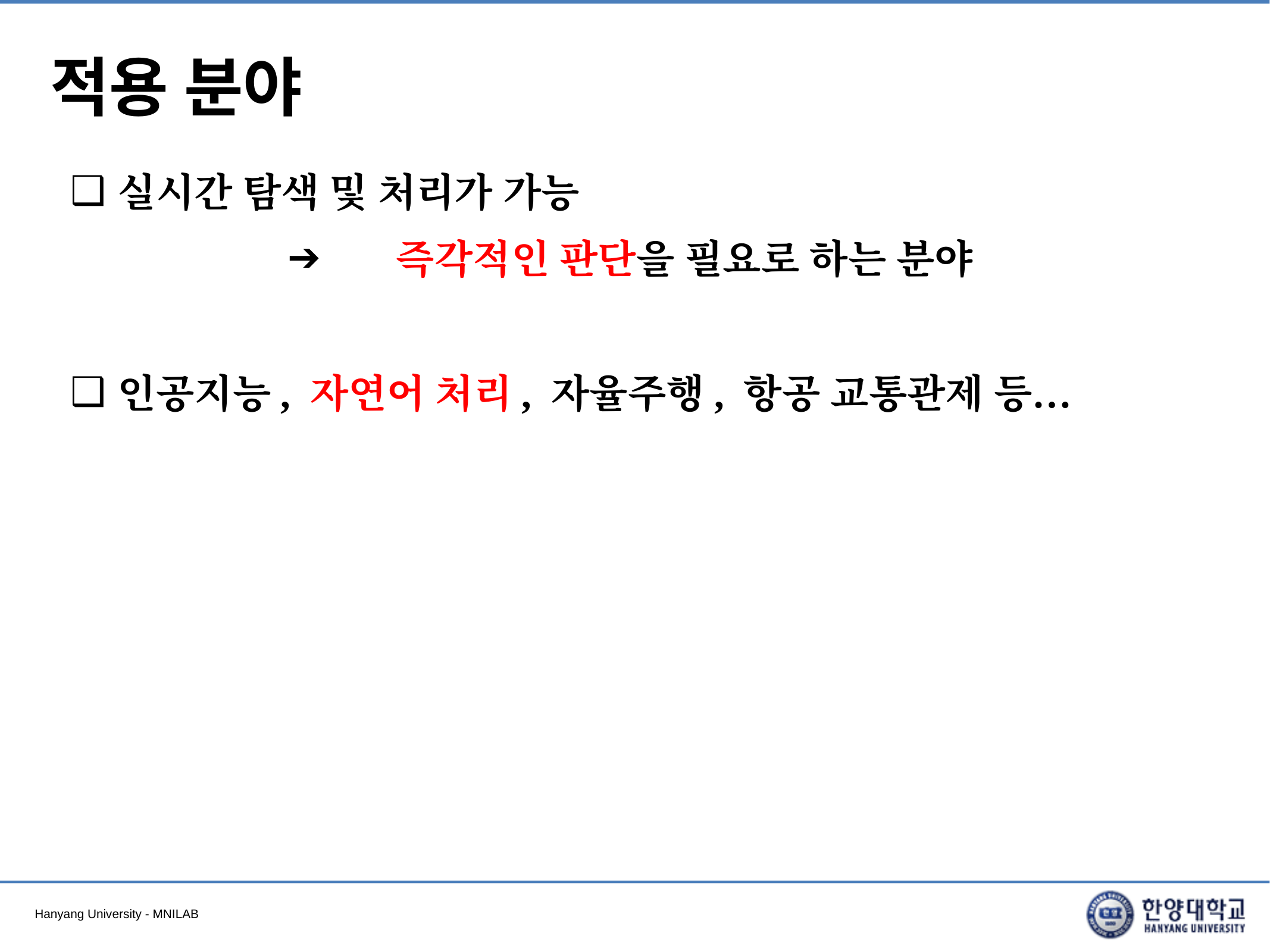

# 적용 분야
실시간 탐색 및 처리가 가능
 즉각적인 판단을 필요로 하는 분야

인공지능, 자연어 처리, 자율주행, 항공 교통관제 등…